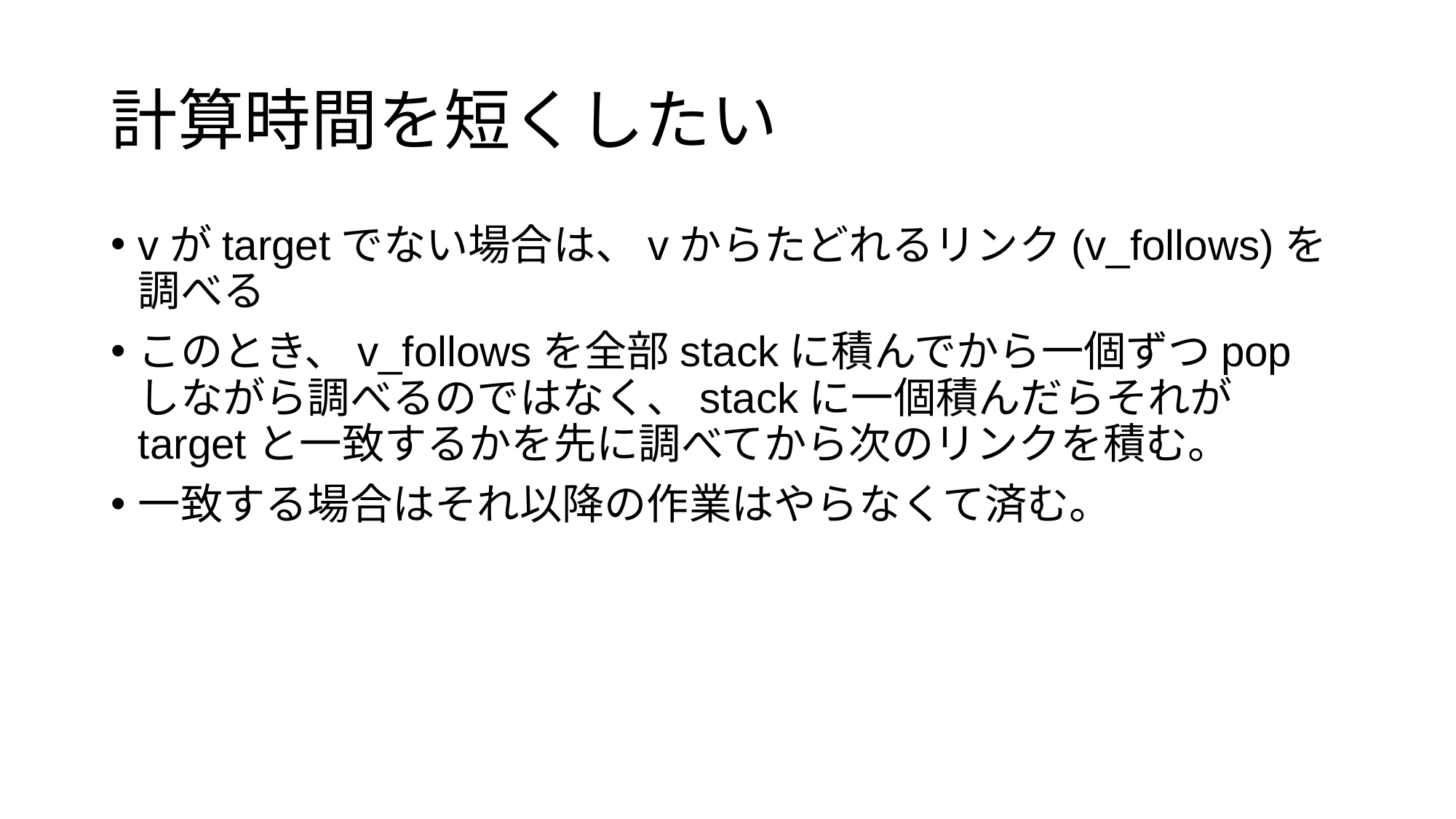

# 計算時間を短くしたい
vがtargetでない場合は、vからたどれるリンク(v_follows)を調べる
このとき、v_followsを全部stackに積んでから一個ずつpopしながら調べるのではなく、stackに一個積んだらそれがtargetと一致するかを先に調べてから次のリンクを積む。
一致する場合はそれ以降の作業はやらなくて済む。